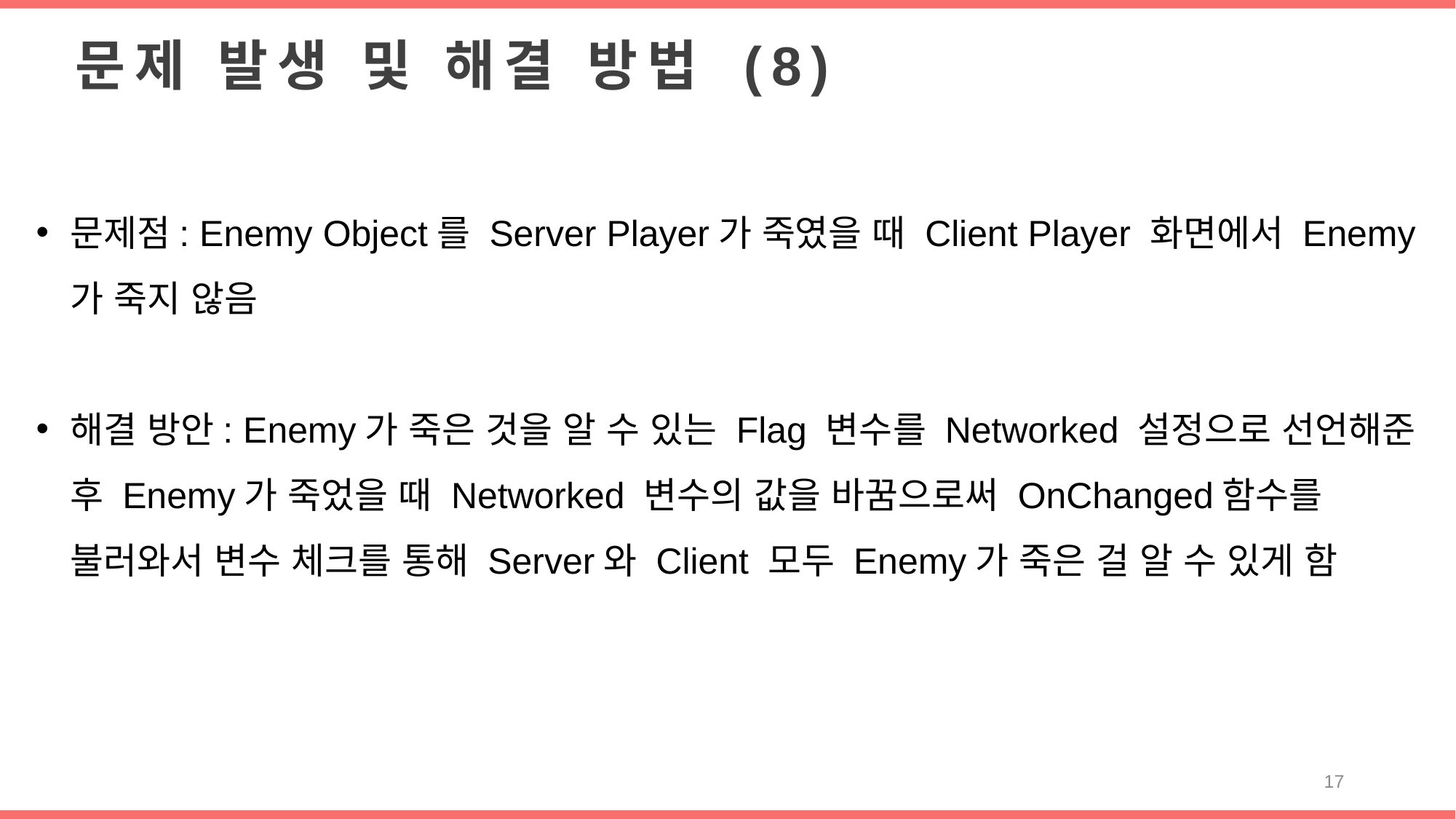

문제 발생 및 해결 방법 (8)
문제점: Enemy Object를 Server Player가 죽였을 때 Client Player 화면에서 Enemy가 죽지 않음

해결 방안: Enemy가 죽은 것을 알 수 있는 Flag 변수를 Networked 설정으로 선언해준 후 Enemy가 죽었을 때 Networked 변수의 값을 바꿈으로써 OnChanged함수를 불러와서 변수 체크를 통해 Server와 Client 모두 Enemy가 죽은 걸 알 수 있게 함
17